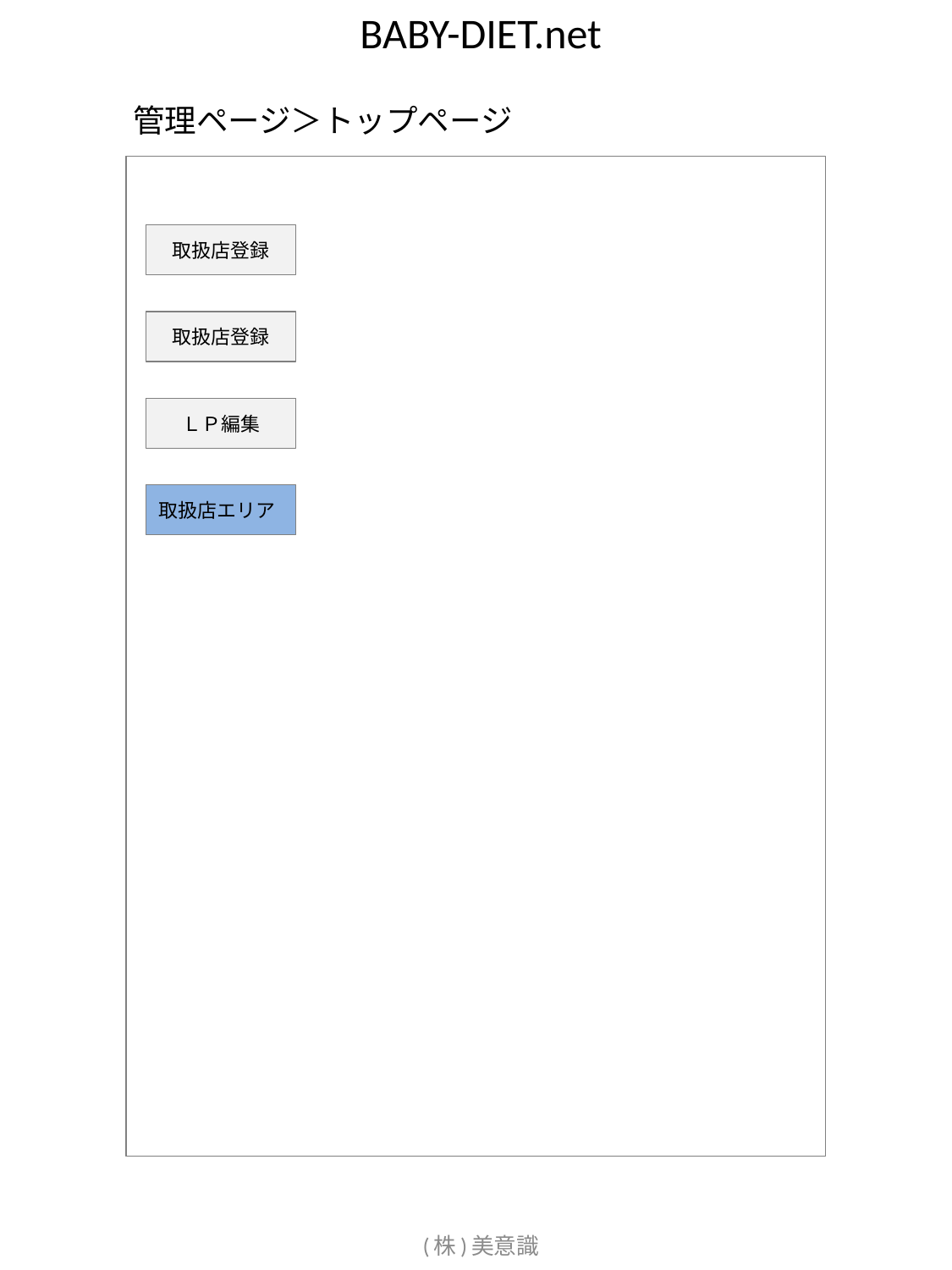

# BABY-DIET.net
管理ページ＞トップページ

取扱店登録
取扱店登録
ＬＰ編集
取扱店エリア
(株)美意識